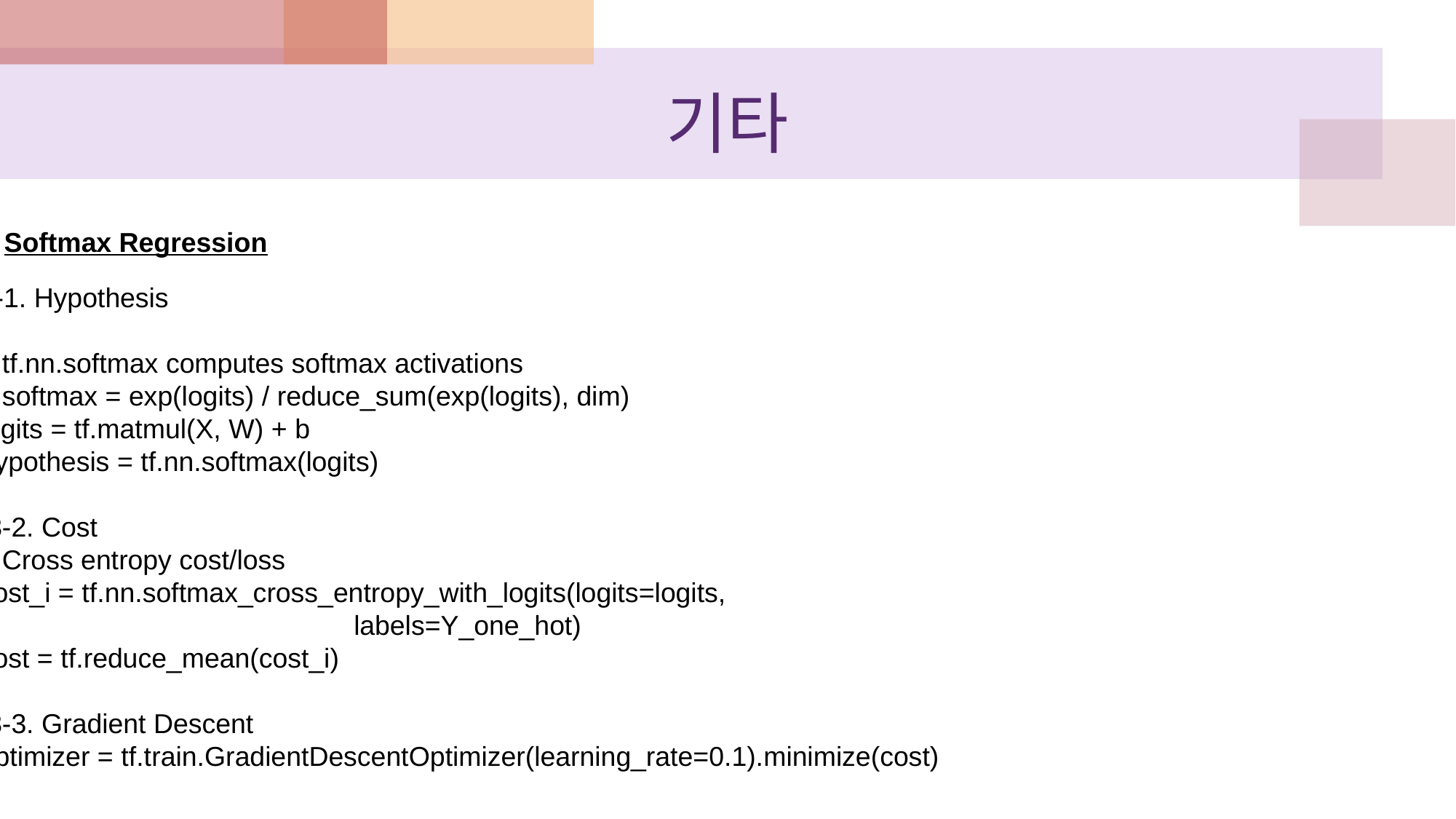

# 기타
Softmax Regression
3-1. Hypothesis

# tf.nn.softmax computes softmax activations
# softmax = exp(logits) / reduce_sum(exp(logits), dim)
logits = tf.matmul(X, W) + b
hypothesis = tf.nn.softmax(logits)

 3-2. Cost
# Cross entropy cost/loss
cost_i = tf.nn.softmax_cross_entropy_with_logits(logits=logits,
                                                 labels=Y_one_hot)
cost = tf.reduce_mean(cost_i)

 3-3. Gradient Descent
optimizer = tf.train.GradientDescentOptimizer(learning_rate=0.1).minimize(cost)